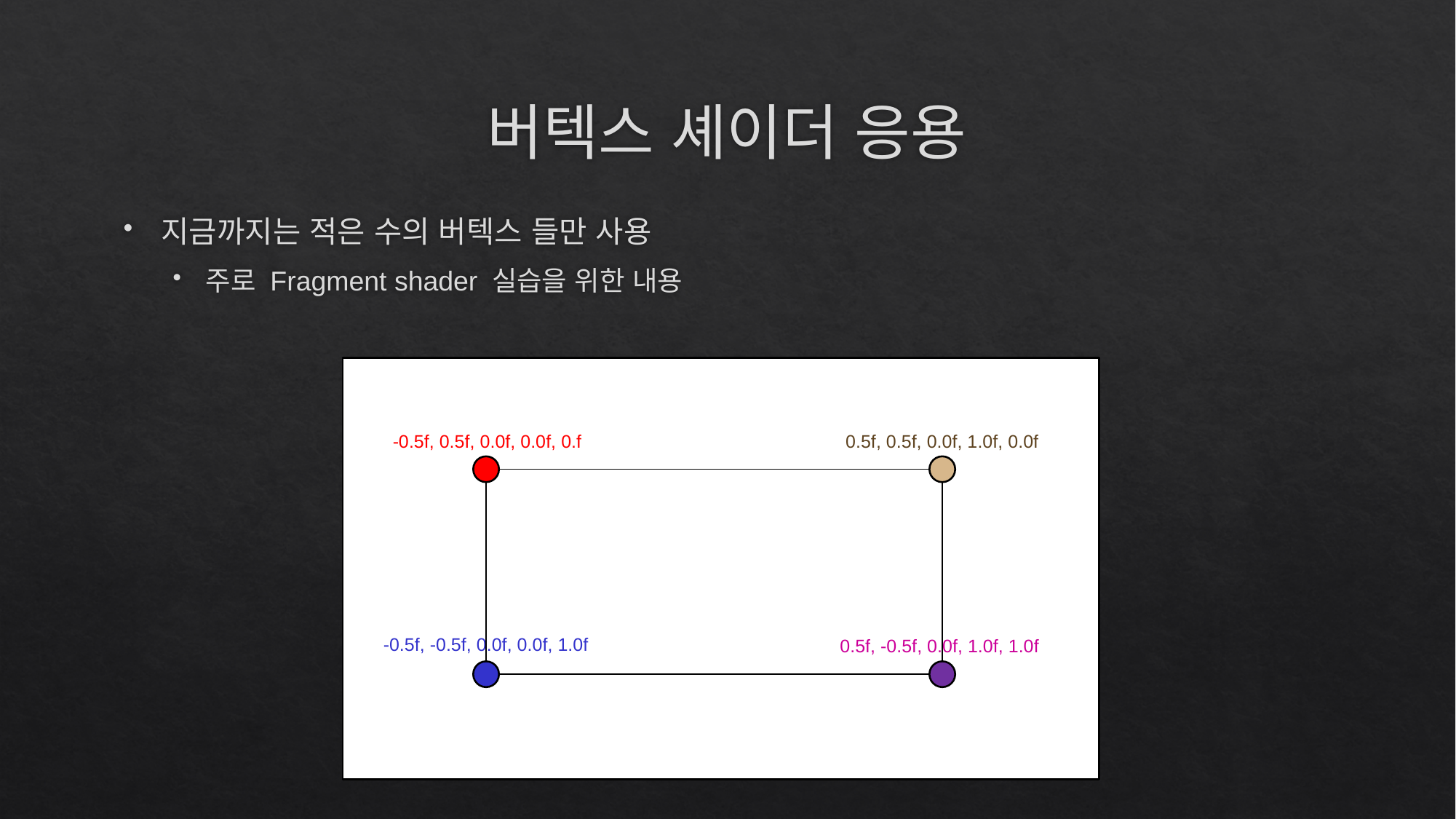

# 버텍스 셰이더 응용
지금까지는 적은 수의 버텍스 들만 사용
주로 Fragment shader 실습을 위한 내용

0.5f, 0.5f, 0.0f, 1.0f, 0.0f
-0.5f, 0.5f, 0.0f, 0.0f, 0.f

-0.5f, -0.5f, 0.0f, 0.0f, 1.0f
0.5f, -0.5f, 0.0f, 1.0f, 1.0f